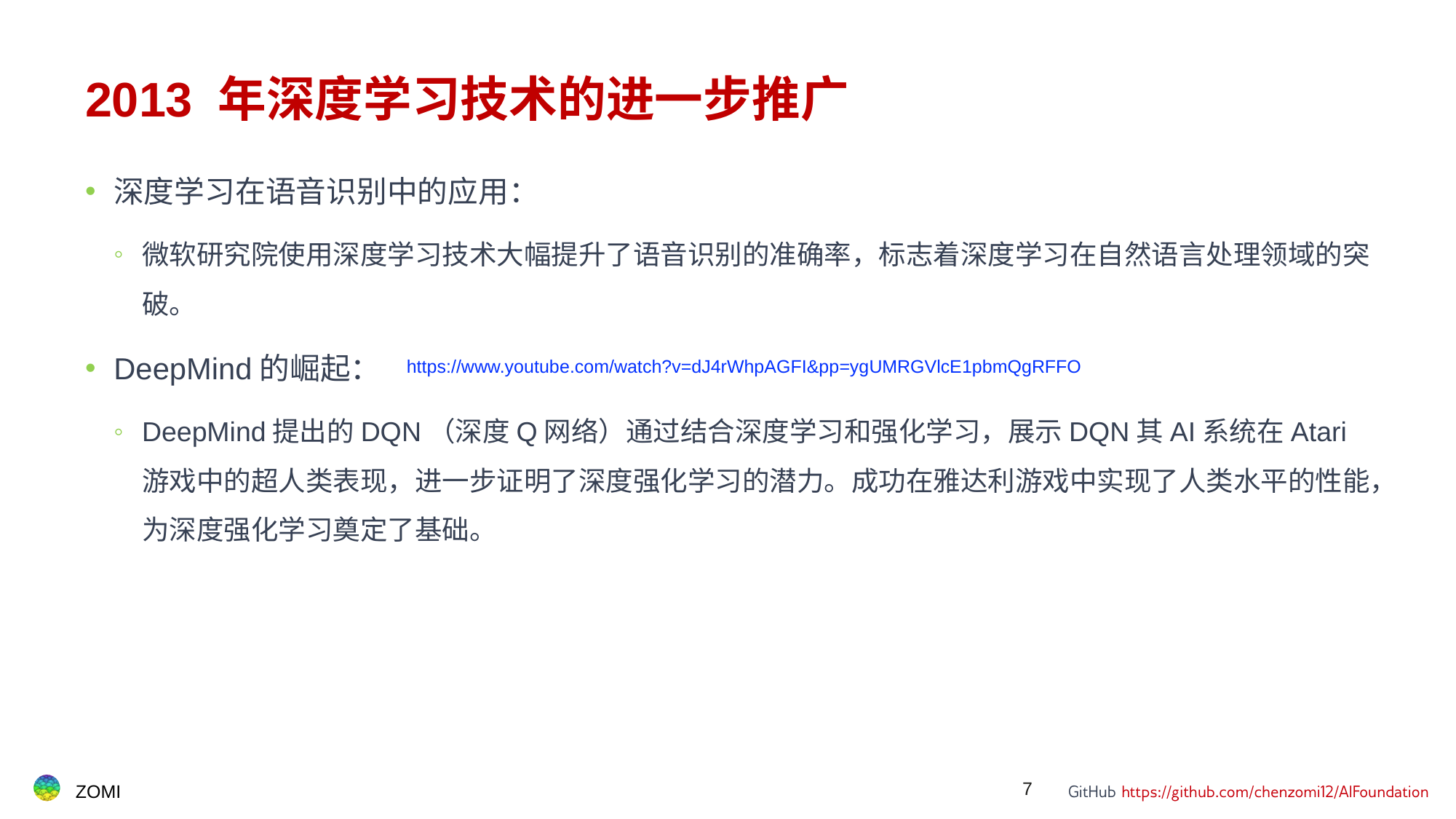

# 2013 年深度学习技术的进一步推广
深度学习在语音识别中的应用：
微软研究院使用深度学习技术大幅提升了语音识别的准确率，标志着深度学习在自然语言处理领域的突破。
DeepMind的崛起：
DeepMind提出的DQN（深度Q网络）通过结合深度学习和强化学习，展示DQN其AI系统在Atari游戏中的超人类表现，进一步证明了深度强化学习的潜力。成功在雅达利游戏中实现了人类水平的性能，为深度强化学习奠定了基础。

https://www.youtube.com/watch?v=dJ4rWhpAGFI&pp=ygUMRGVlcE1pbmQgRFFO